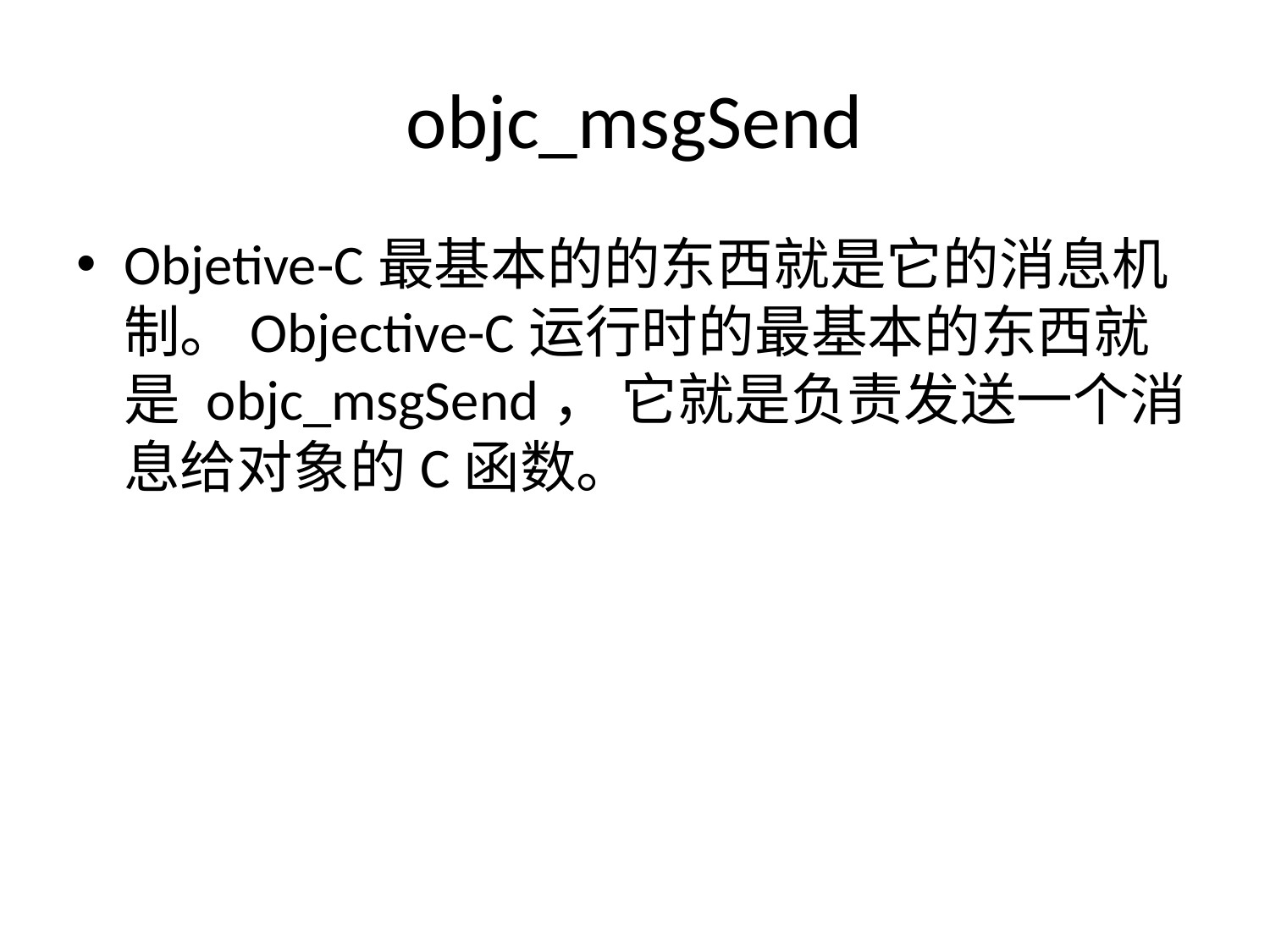

# objc_msgSend
Objetive-C最基本的的东西就是它的消息机制。Objective-C运行时的最基本的东西就是 objc_msgSend， 它就是负责发送一个消息给对象的C函数。